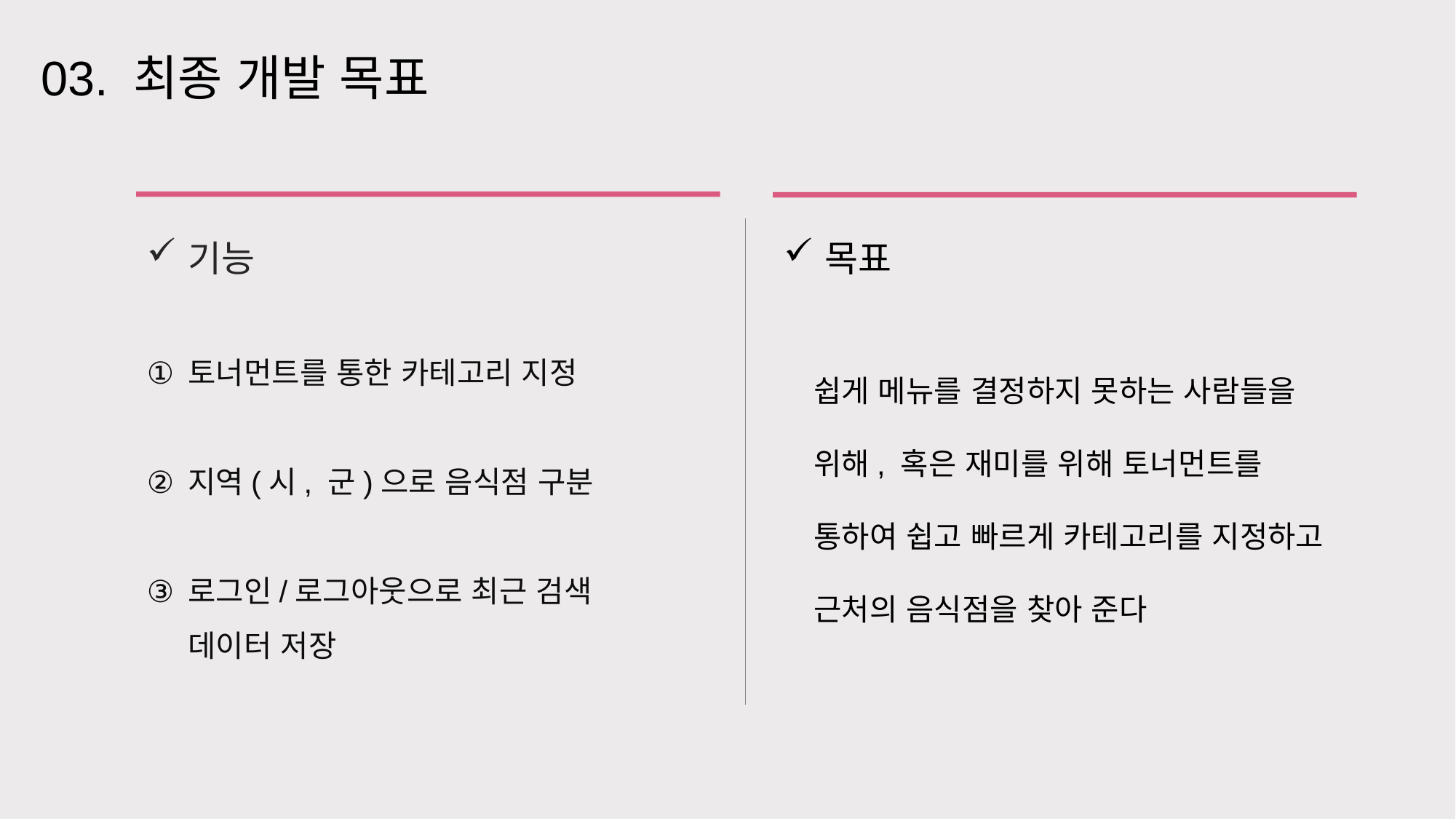

03. 최종 개발 목표

기능
목표
토너먼트를 통한 카테고리 지정

지역(시, 군)으로 음식점 구분

로그인/로그아웃으로 최근 검색 데이터 저장
쉽게 메뉴를 결정하지 못하는 사람들을 위해, 혹은 재미를 위해 토너먼트를 통하여 쉽고 빠르게 카테고리를 지정하고 근처의 음식점을 찾아 준다